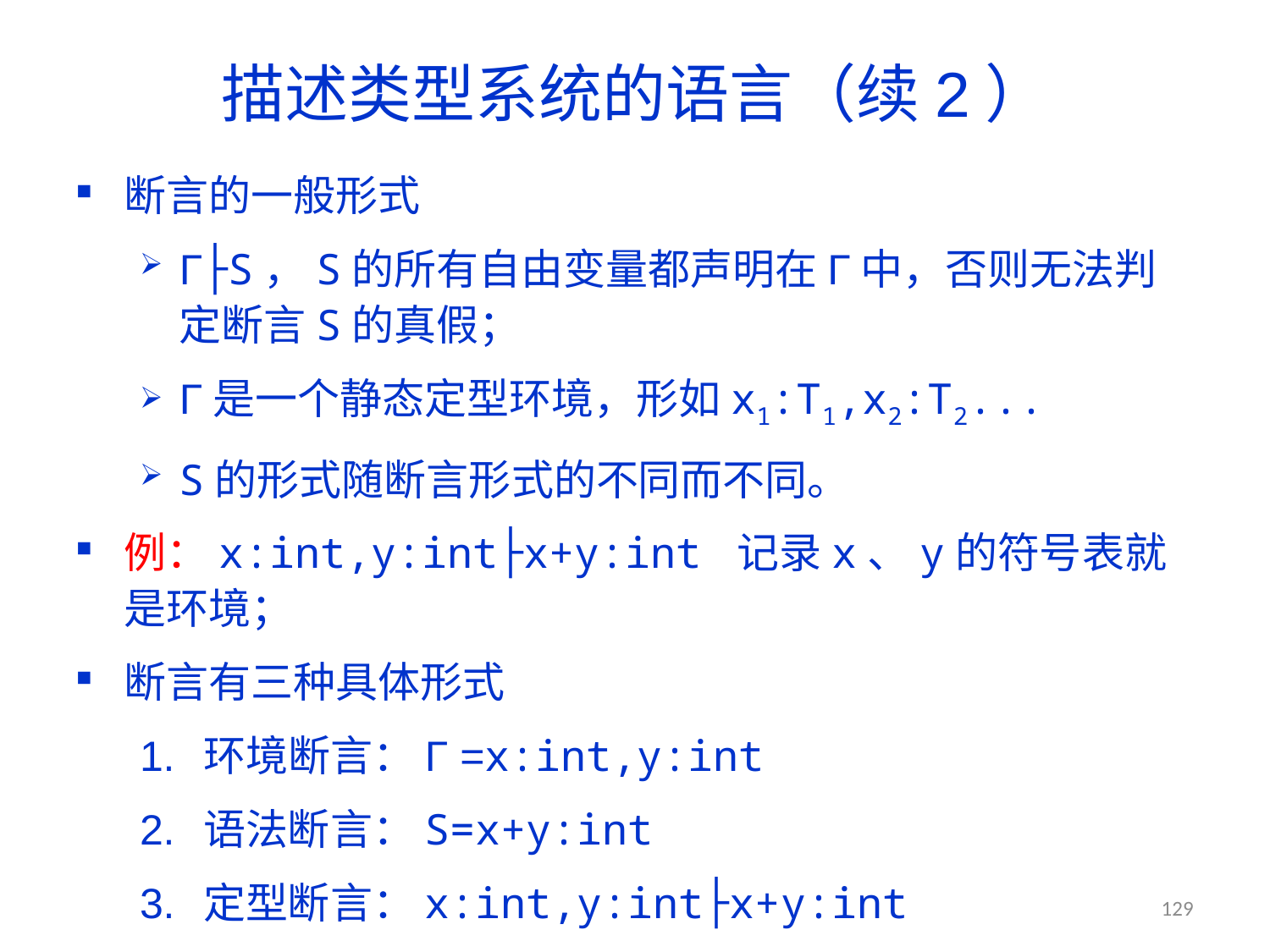

# 描述类型系统的语言（续2）
断言的一般形式
Γ├S，S的所有自由变量都声明在Γ中，否则无法判定断言S的真假；
Γ是一个静态定型环境，形如x1:T1,x2:T2...
S的形式随断言形式的不同而不同。
例：x:int,y:int├x+y:int 记录x、y的符号表就是环境；
断言有三种具体形式
环境断言：Γ =x:int,y:int
语法断言：S=x+y:int
定型断言：x:int,y:int├x+y:int
129